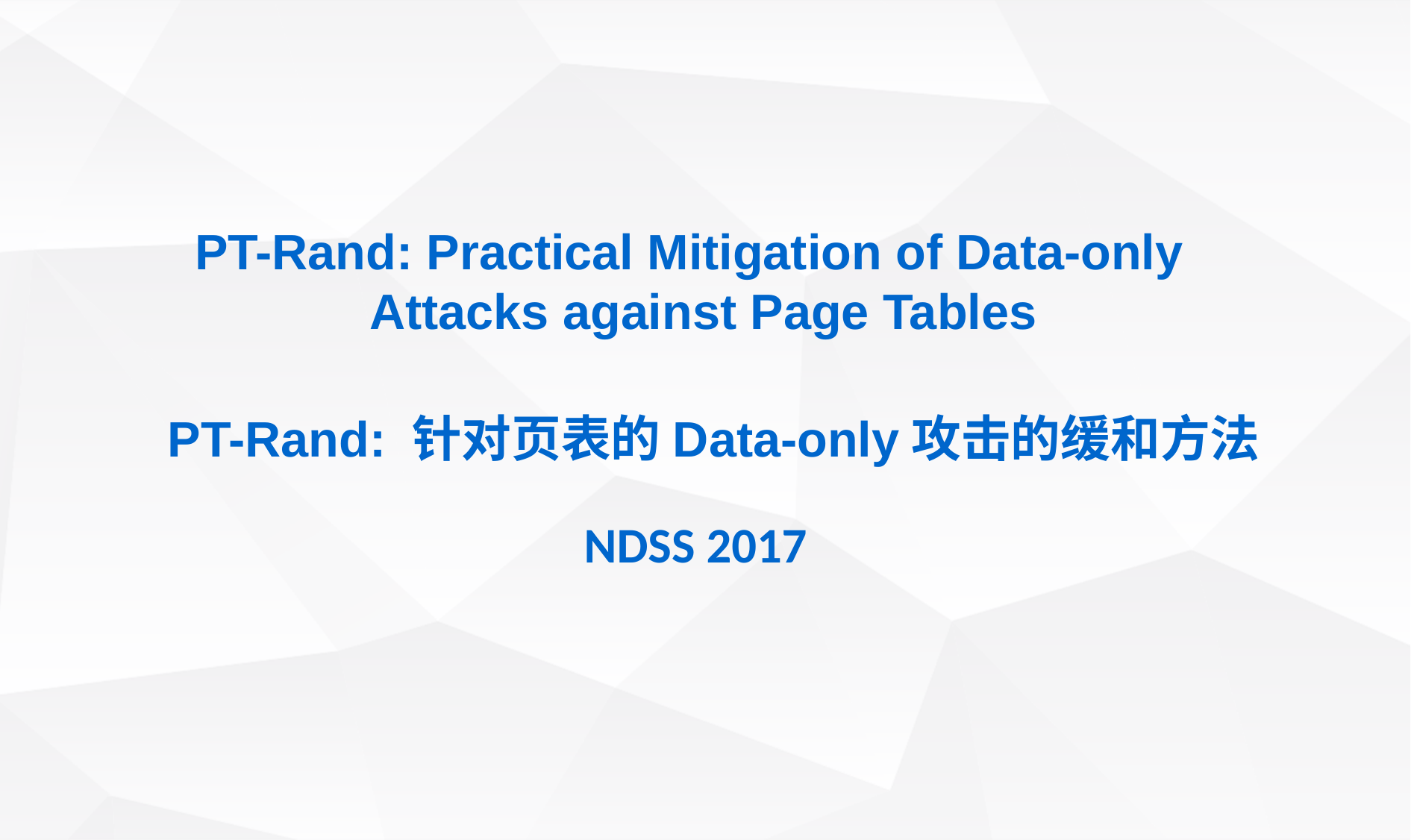

PT-Rand: Practical Mitigation of Data-only
 Attacks against Page Tables
PT-Rand: 针对页表的Data-only攻击的缓和方法
NDSS 2017